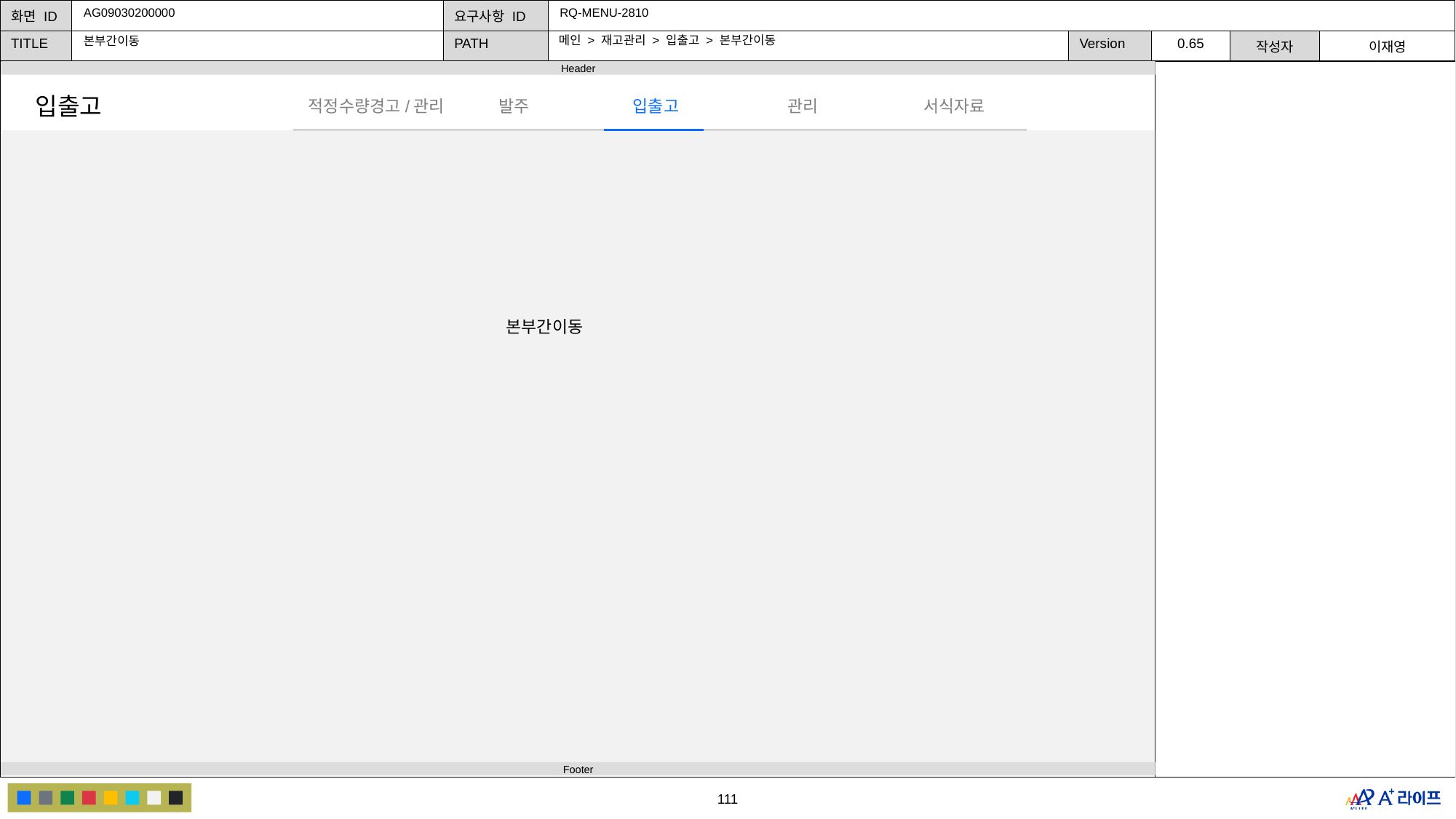

AG09030200000

RQ-MENU-2810

메인 > 재고관리 > 입출고 > 본부간이동
본부간이동
입출고
발주
관리
적정수량경고/관리
입출고
서식자료
본부간이동